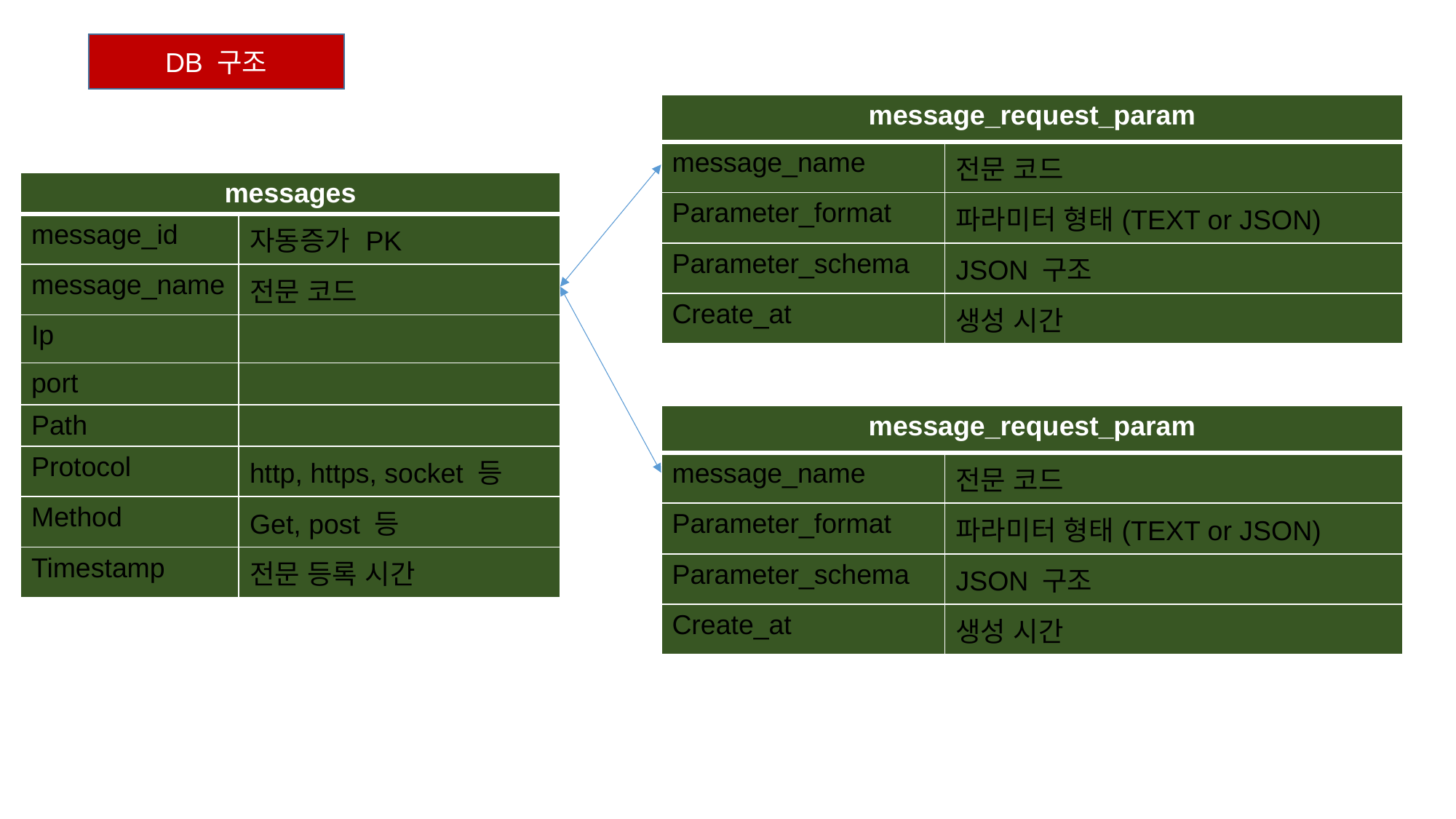

DB 구조
| message\_request\_param |  |
| --- | --- |
| message\_name | 전문 코드 |
| Parameter\_format | 파라미터 형태(TEXT or JSON) |
| Parameter\_schema | JSON 구조 |
| Create\_at | 생성 시간 |
| messages |  |
| --- | --- |
| message\_id | 자동증가 PK |
| message\_name | 전문 코드 |
| Ip |  |
| port |  |
| Path |  |
| Protocol | http, https, socket 등 |
| Method | Get, post 등 |
| Timestamp | 전문 등록 시간 |
| message\_request\_param |  |
| --- | --- |
| message\_name | 전문 코드 |
| Parameter\_format | 파라미터 형태(TEXT or JSON) |
| Parameter\_schema | JSON 구조 |
| Create\_at | 생성 시간 |